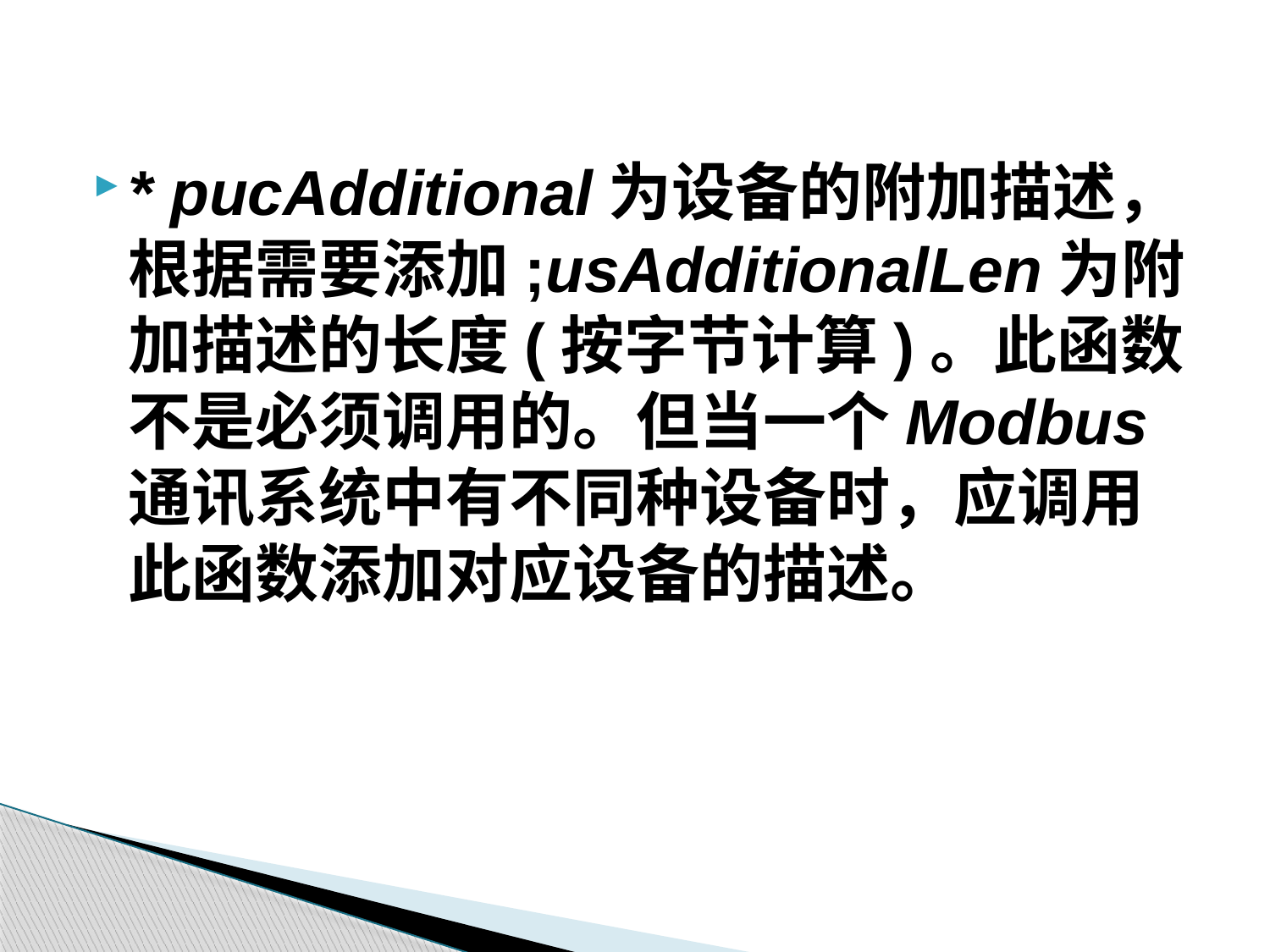

* pucAdditional为设备的附加描述，根据需要添加;usAdditionalLen为附加描述的长度(按字节计算)。此函数不是必须调用的。但当一个Modbus通讯系统中有不同种设备时，应调用此函数添加对应设备的描述。